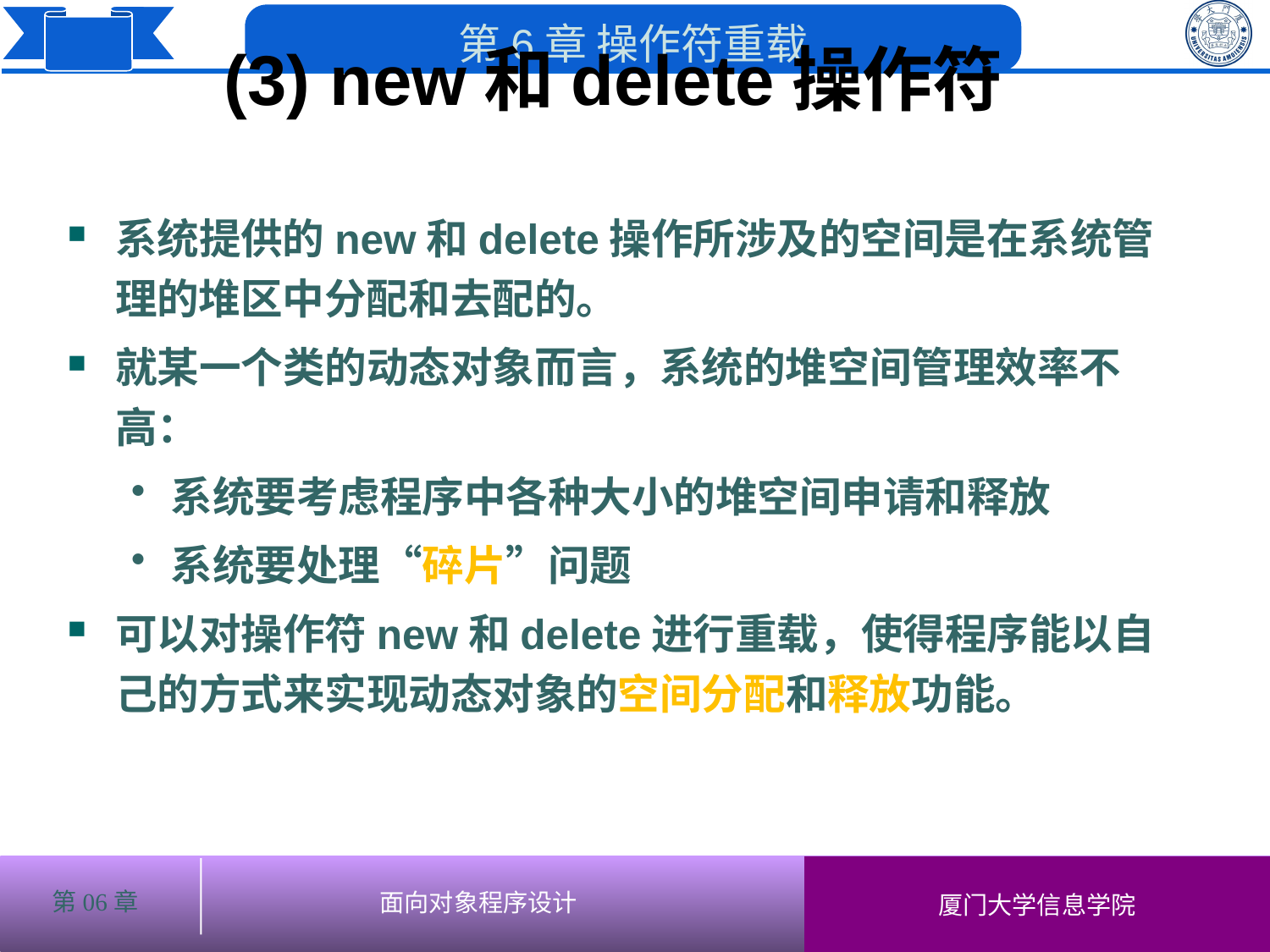

(3) new和delete操作符
系统提供的new和delete操作所涉及的空间是在系统管理的堆区中分配和去配的。
就某一个类的动态对象而言，系统的堆空间管理效率不高：
系统要考虑程序中各种大小的堆空间申请和释放
系统要处理“碎片”问题
可以对操作符new和delete进行重载，使得程序能以自己的方式来实现动态对象的空间分配和释放功能。
36